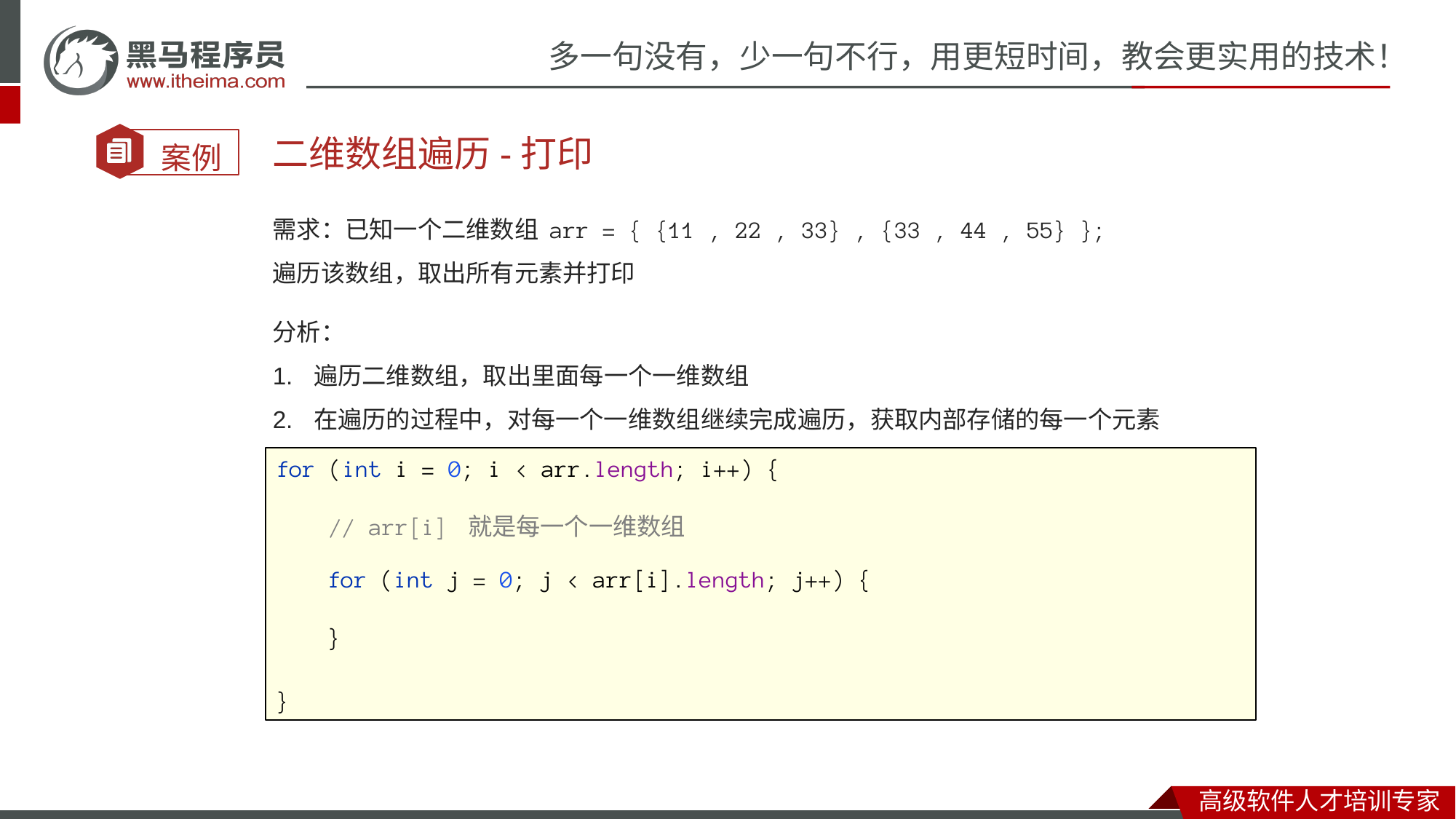

#
二维数组遍历-打印
需求：已知一个二维数组 arr = { {11 , 22 , 33} , {33 , 44 , 55} };
遍历该数组，取出所有元素并打印
分析：
遍历二维数组，取出里面每一个一维数组
在遍历的过程中，对每一个一维数组继续完成遍历，获取内部存储的每一个元素
for (int i = 0; i < arr.length; i++) {

    // arr[i] 就是每一个一维数组

}
for (int j = 0; j < arr[i].length; j++) {
}